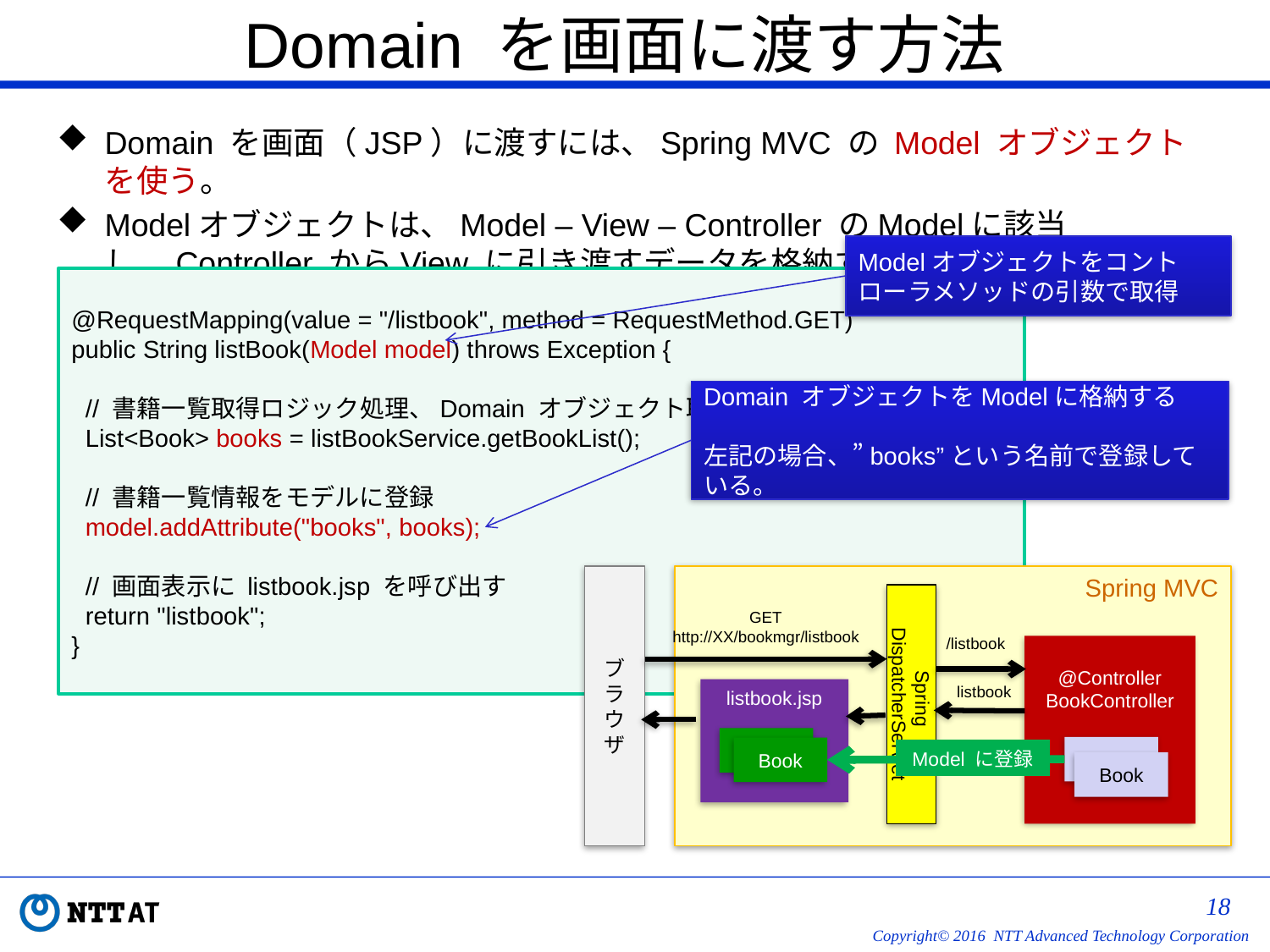

# Domain を画面に渡す方法
Domain を画面（JSP）に渡すには、Spring MVC の Model オブジェクトを使う。
Modelオブジェクトは、Model – View – Controller のModelに該当し、Controller からView に引き渡すデータを格納するオブジェクトである。
Modelオブジェクトをコントローラメソッドの引数で取得

@RequestMapping(value = "/listbook", method = RequestMethod.GET)
public String listBook(Model model) throws Exception {

  // 書籍一覧取得ロジック処理、Domain オブジェクト取得
  List<Book> books = listBookService.getBookList();

  // 書籍一覧情報をモデルに登録
  model.addAttribute("books", books);

  // 画面表示に listbook.jsp を呼び出す
  return "listbook";
}
Domain オブジェクトをModelに格納する

左記の場合、”books”という名前で登録している。
ブラウザ
Spring MVC
Spring   DispatcherServlet
GET
http://XX/bookmgr/listbook
/listbook

@Controller
BookController
listbook
listbook.jsp
Book
Book
Book
Model に登録
Book
18